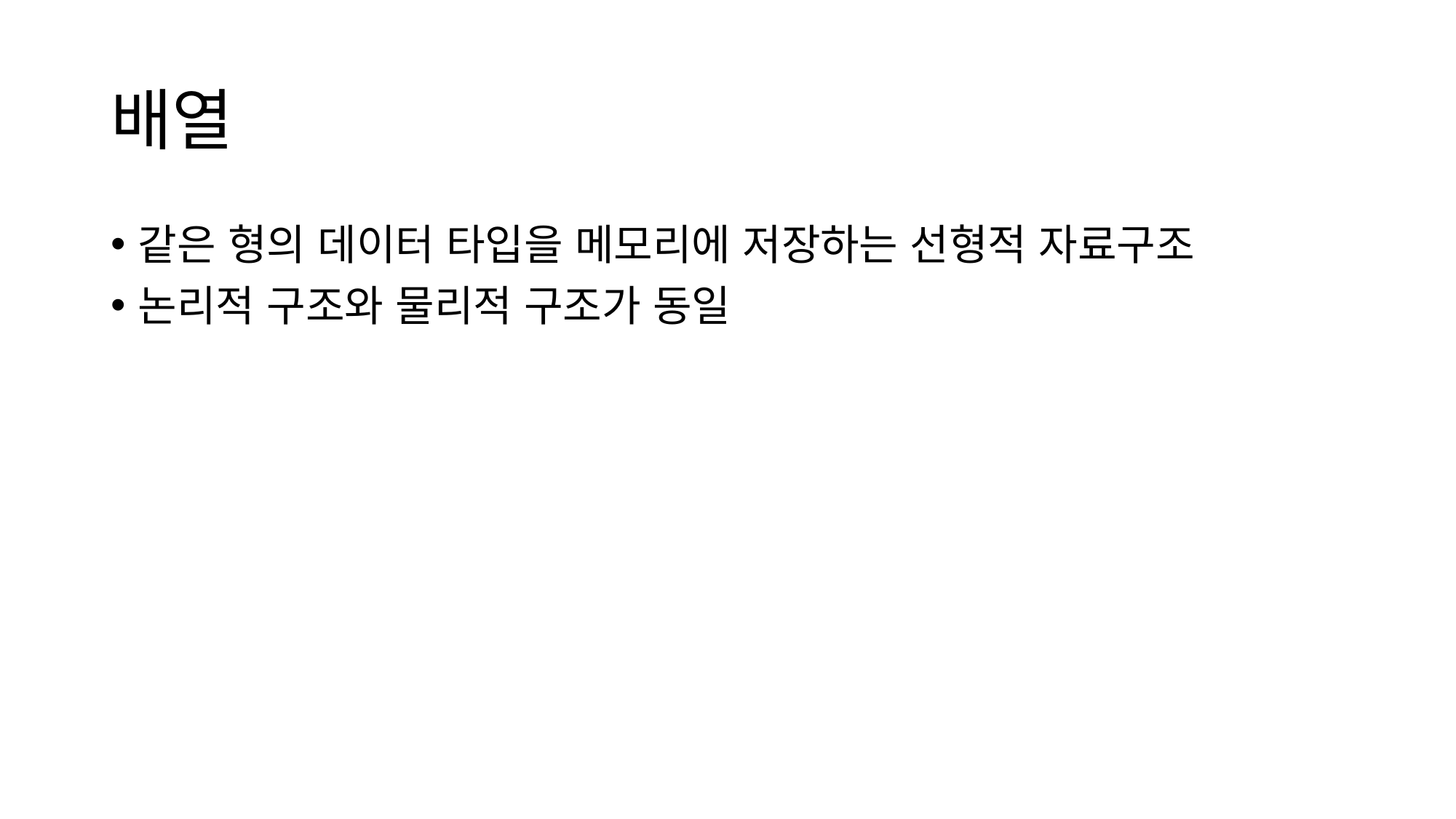

# 배열
같은 형의 데이터 타입을 메모리에 저장하는 선형적 자료구조
논리적 구조와 물리적 구조가 동일